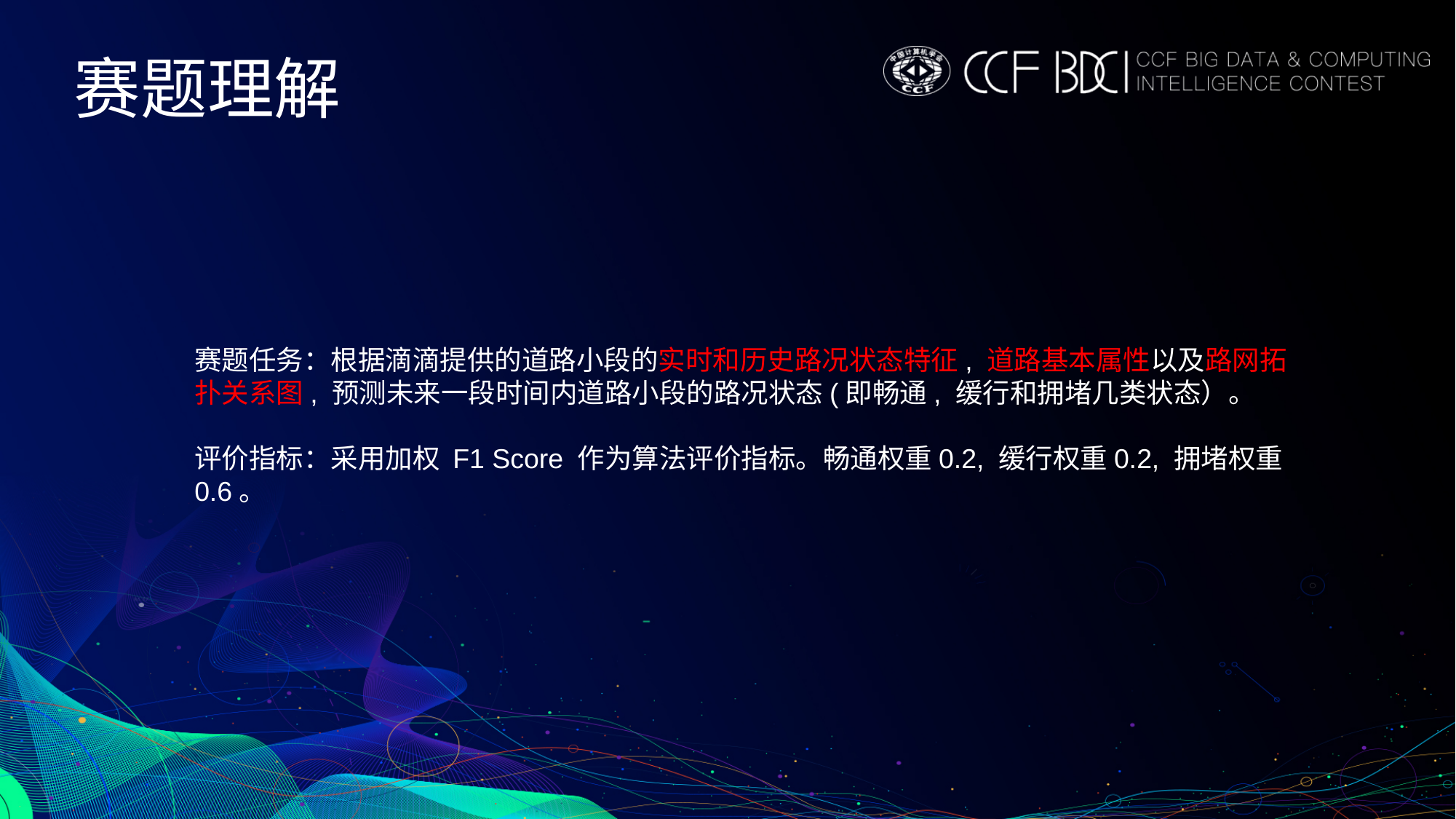

赛题理解
赛题任务：根据滴滴提供的道路小段的实时和历史路况状态特征, 道路基本属性以及路网拓扑关系图, 预测未来一段时间内道路小段的路况状态(即畅通, 缓行和拥堵几类状态）。

评价指标：采用加权 F1 Score 作为算法评价指标。畅通权重0.2, 缓行权重0.2, 拥堵权重0.6。